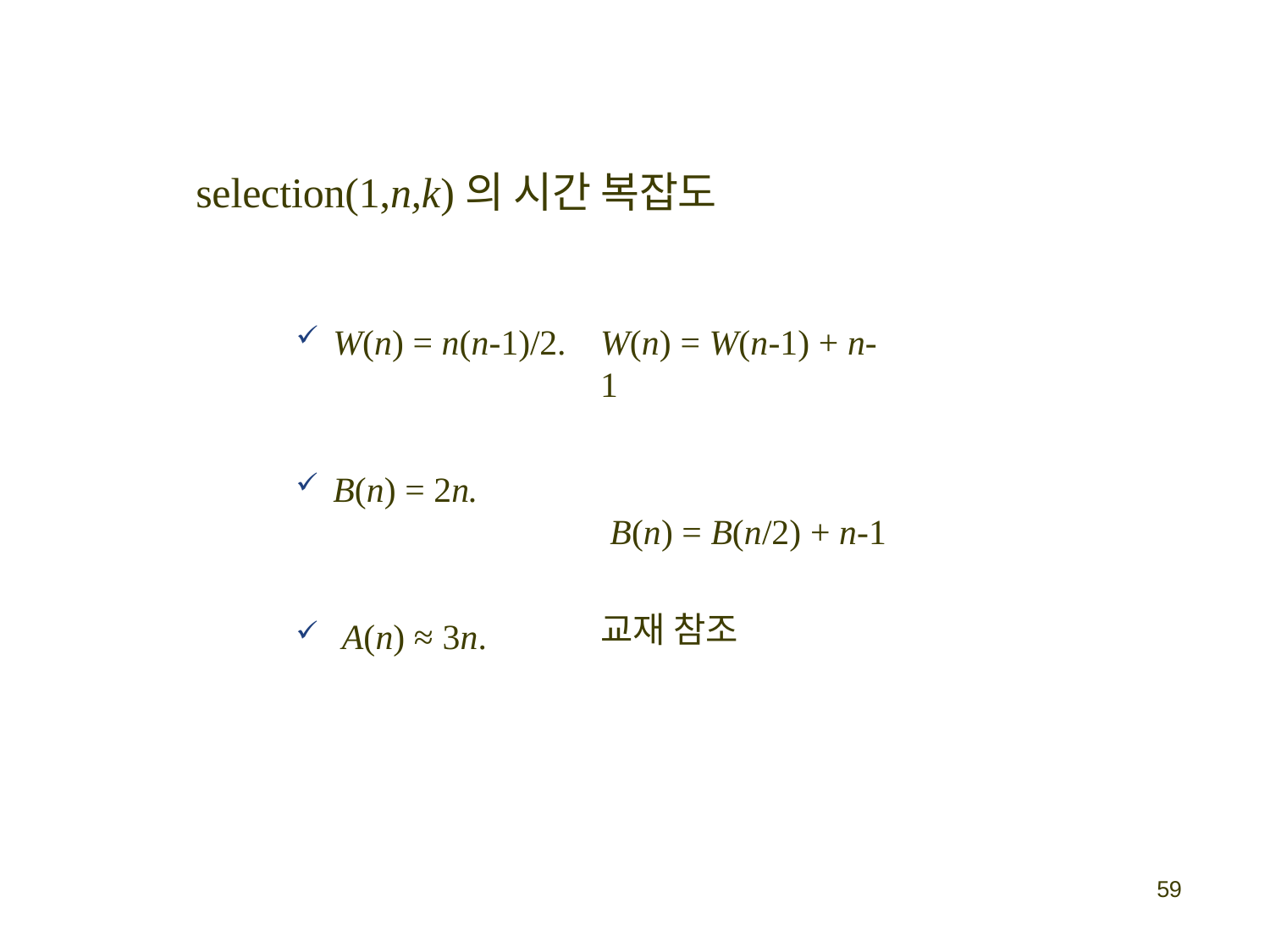

# selection(1,n,k)의 시간 복잡도
W(n) = n(n-1)/2.

B(n) = 2n.

A(n) ≈ 3n.
W(n) = W(n-1) + n-1

B(n) = B(n/2) + n-1
교재 참조
59